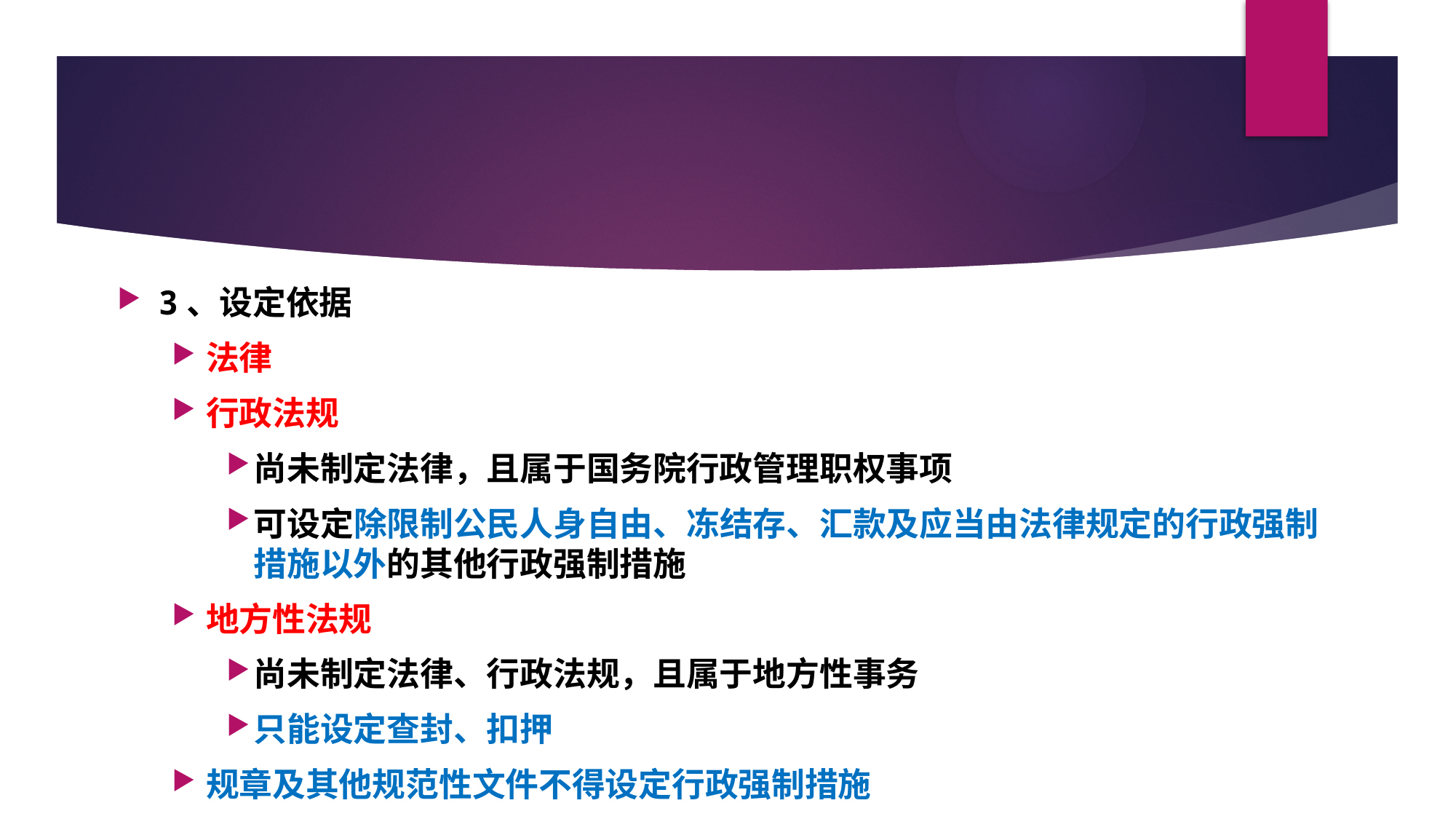

#
3、设定依据
法律
行政法规
尚未制定法律，且属于国务院行政管理职权事项
可设定除限制公民人身自由、冻结存、汇款及应当由法律规定的行政强制措施以外的其他行政强制措施
地方性法规
尚未制定法律、行政法规，且属于地方性事务
只能设定查封、扣押
规章及其他规范性文件不得设定行政强制措施